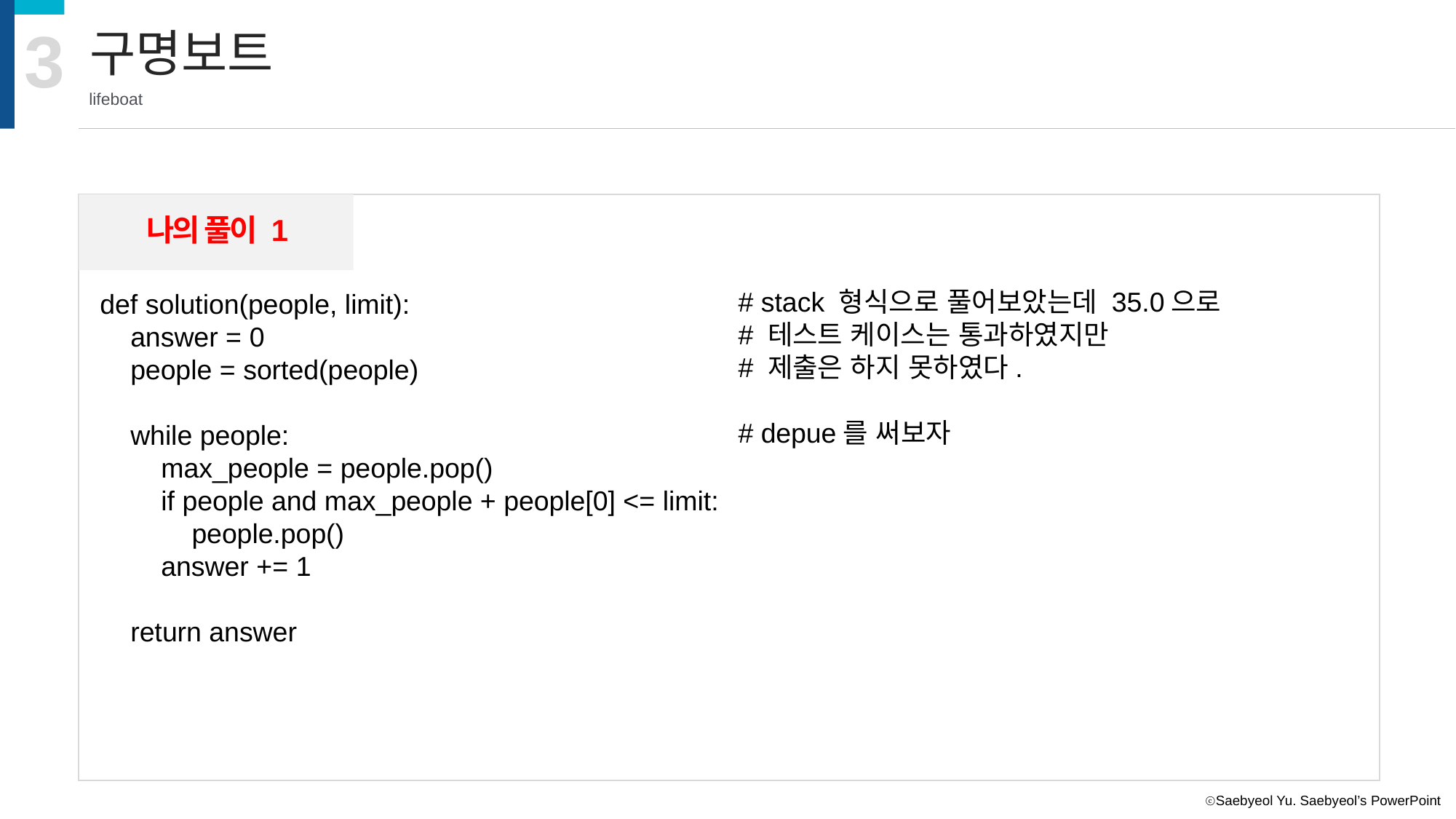

3
구명보트
lifeboat

나의 풀이 1
# stack 형식으로 풀어보았는데 35.0으로
# 테스트 케이스는 통과하였지만
# 제출은 하지 못하였다.

# depue를 써보자
def solution(people, limit):
    answer = 0
    people = sorted(people)

    while people:
        max_people = people.pop()
        if people and max_people + people[0] <= limit:
            people.pop()
        answer += 1

    return answer